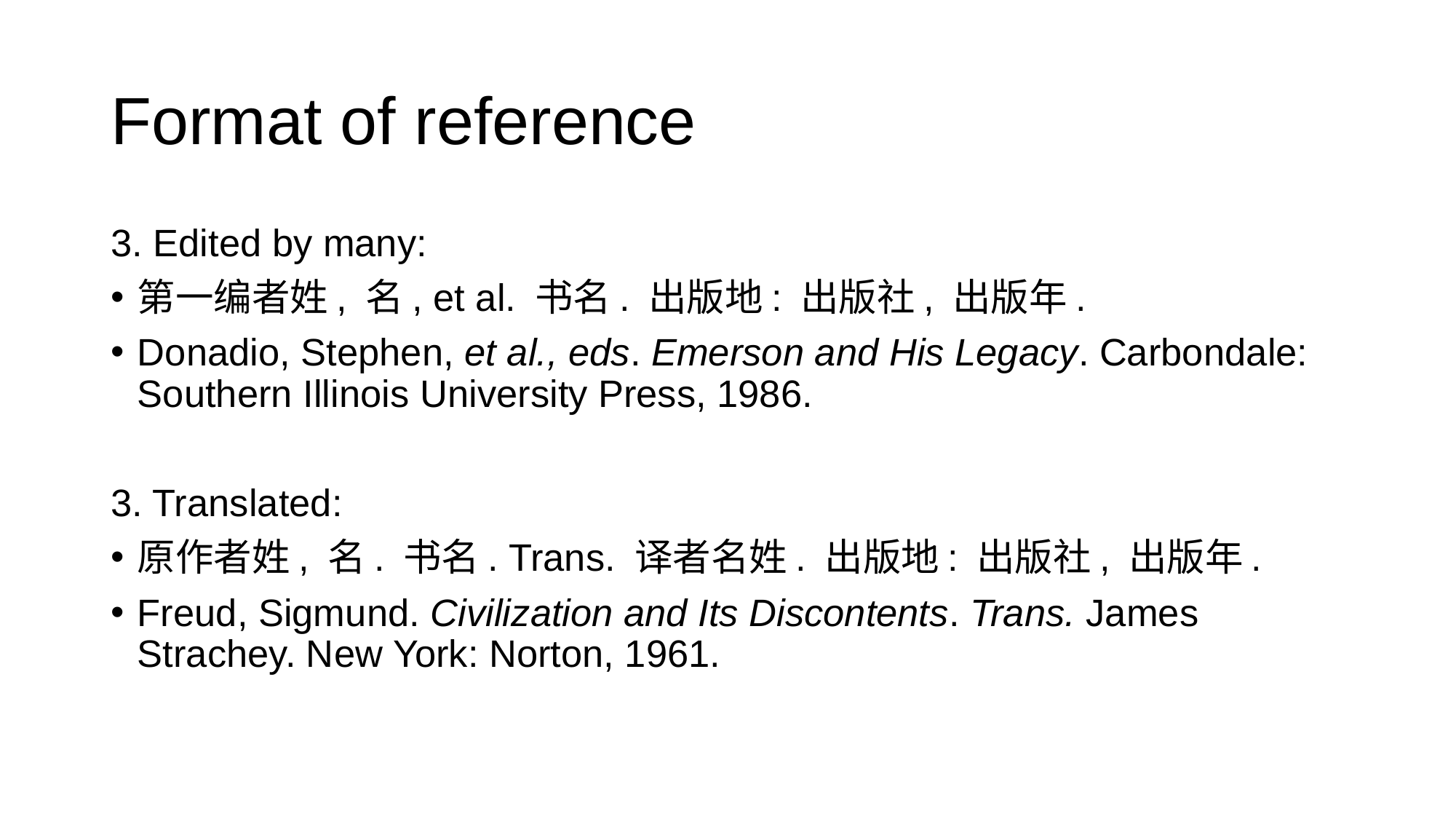

# Format of reference
3. Edited by many:
第一编者姓, 名, et al. 书名. 出版地: 出版社, 出版年.
Donadio, Stephen, et al., eds. Emerson and His Legacy. Carbondale: Southern Illinois University Press, 1986.

3. Translated:
原作者姓, 名. 书名. Trans. 译者名姓. 出版地: 出版社, 出版年.
Freud, Sigmund. Civilization and Its Discontents. Trans. James Strachey. New York: Norton, 1961.